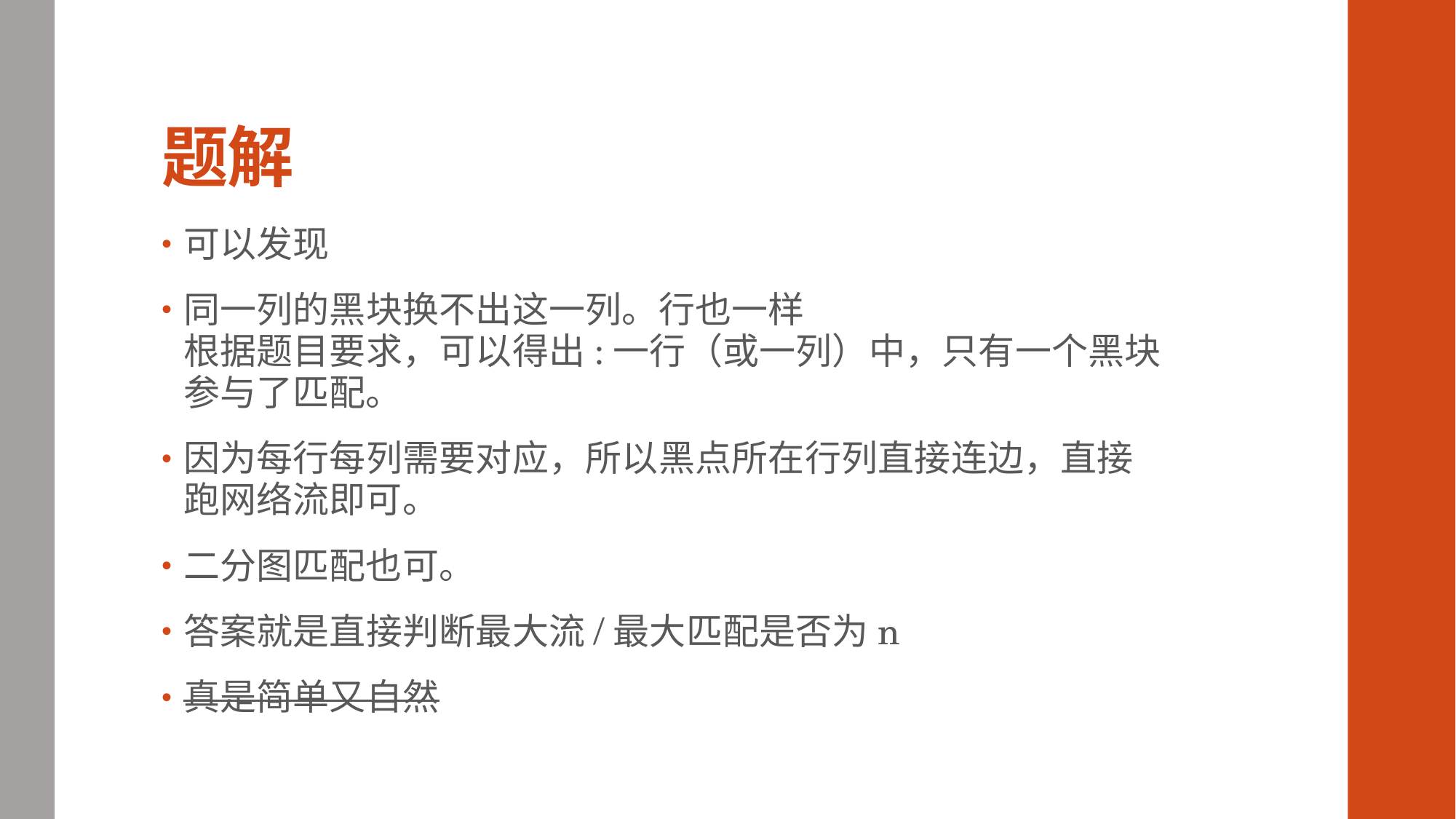

# 题解
可以发现
同一列的黑块换不出这一列。行也一样
根据题目要求，可以得出:一行（或一列）中，只有一个黑块参与了匹配。
因为每行每列需要对应，所以黑点所在行列直接连边，直接跑网络流即可。
二分图匹配也可。
答案就是直接判断最大流/最大匹配是否为n
真是简单又自然